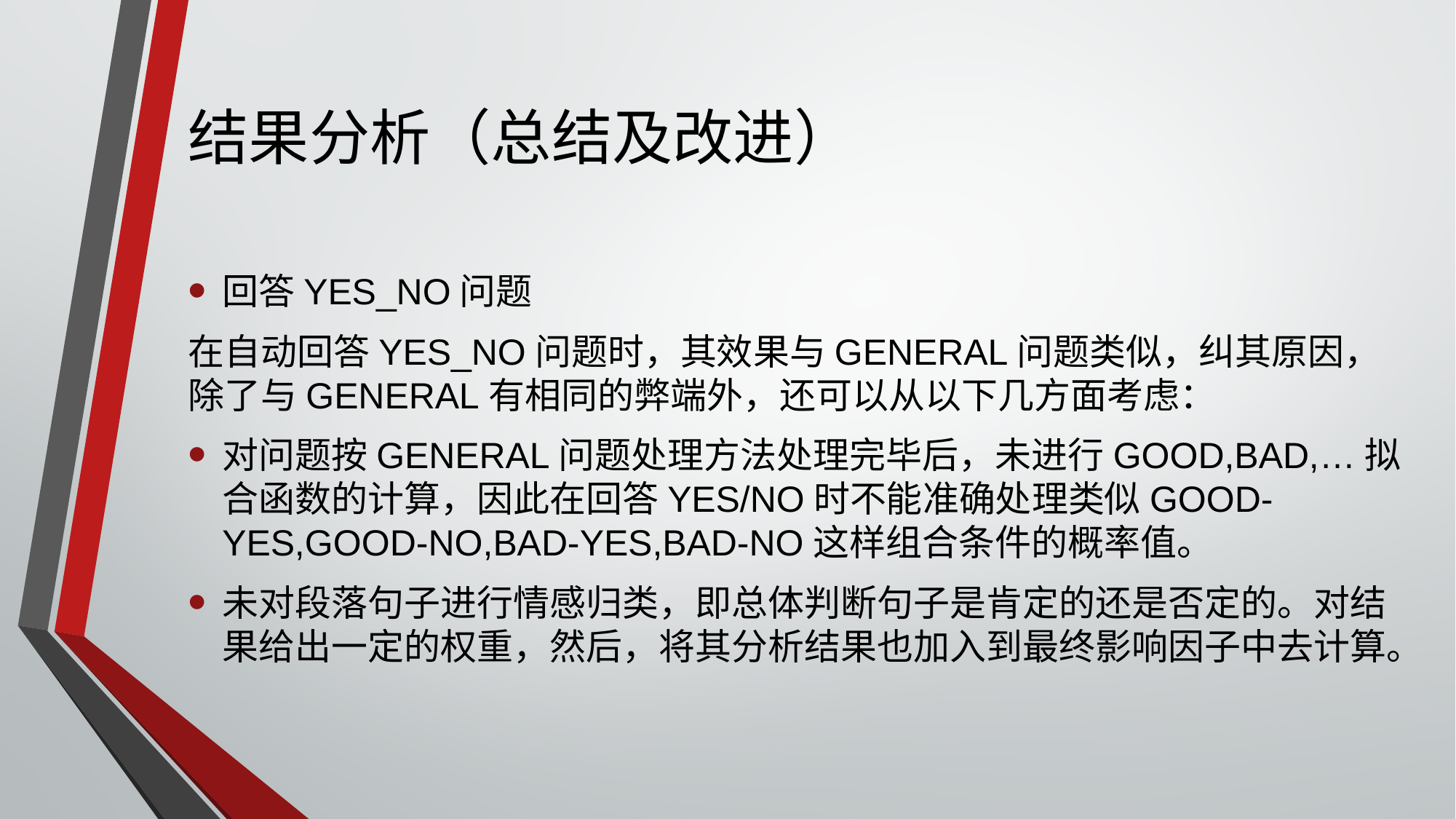

# 结果分析（总结及改进）
回答YES_NO问题
在自动回答YES_NO问题时，其效果与GENERAL问题类似，纠其原因，除了与GENERAL有相同的弊端外，还可以从以下几方面考虑：
对问题按GENERAL问题处理方法处理完毕后，未进行GOOD,BAD,…拟合函数的计算，因此在回答YES/NO时不能准确处理类似GOOD-YES,GOOD-NO,BAD-YES,BAD-NO这样组合条件的概率值。
未对段落句子进行情感归类，即总体判断句子是肯定的还是否定的。对结果给出一定的权重，然后，将其分析结果也加入到最终影响因子中去计算。